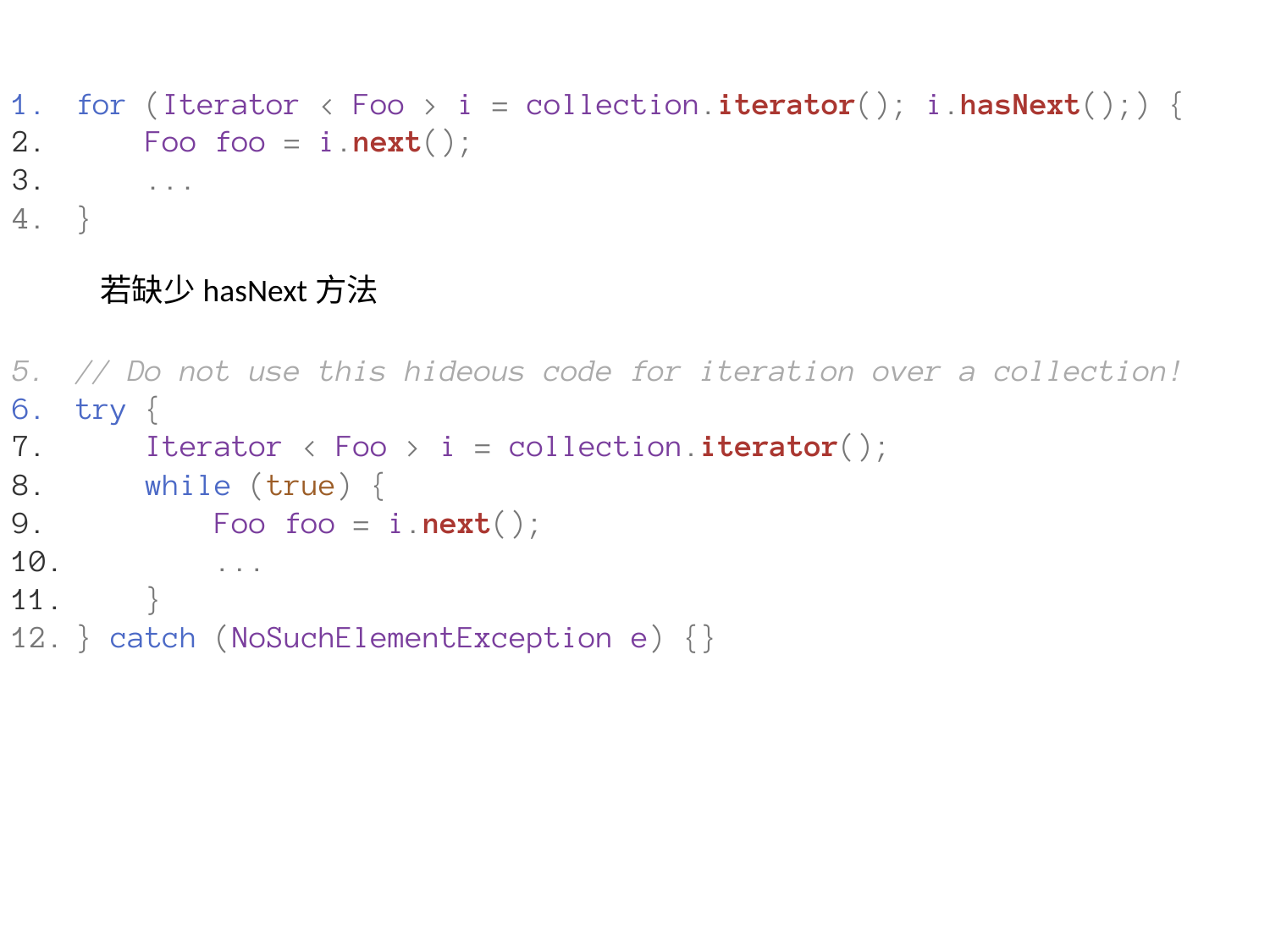

for (Iterator < Foo > i = collection.iterator(); i.hasNext();) {
    Foo foo = i.next();
    ...
}

// Do not use this hideous code for iteration over a collection!
try {
    Iterator < Foo > i = collection.iterator();
    while (true) {
        Foo foo = i.next();
        ...
    }
} catch (NoSuchElementException e) {}

若缺少hasNext方法